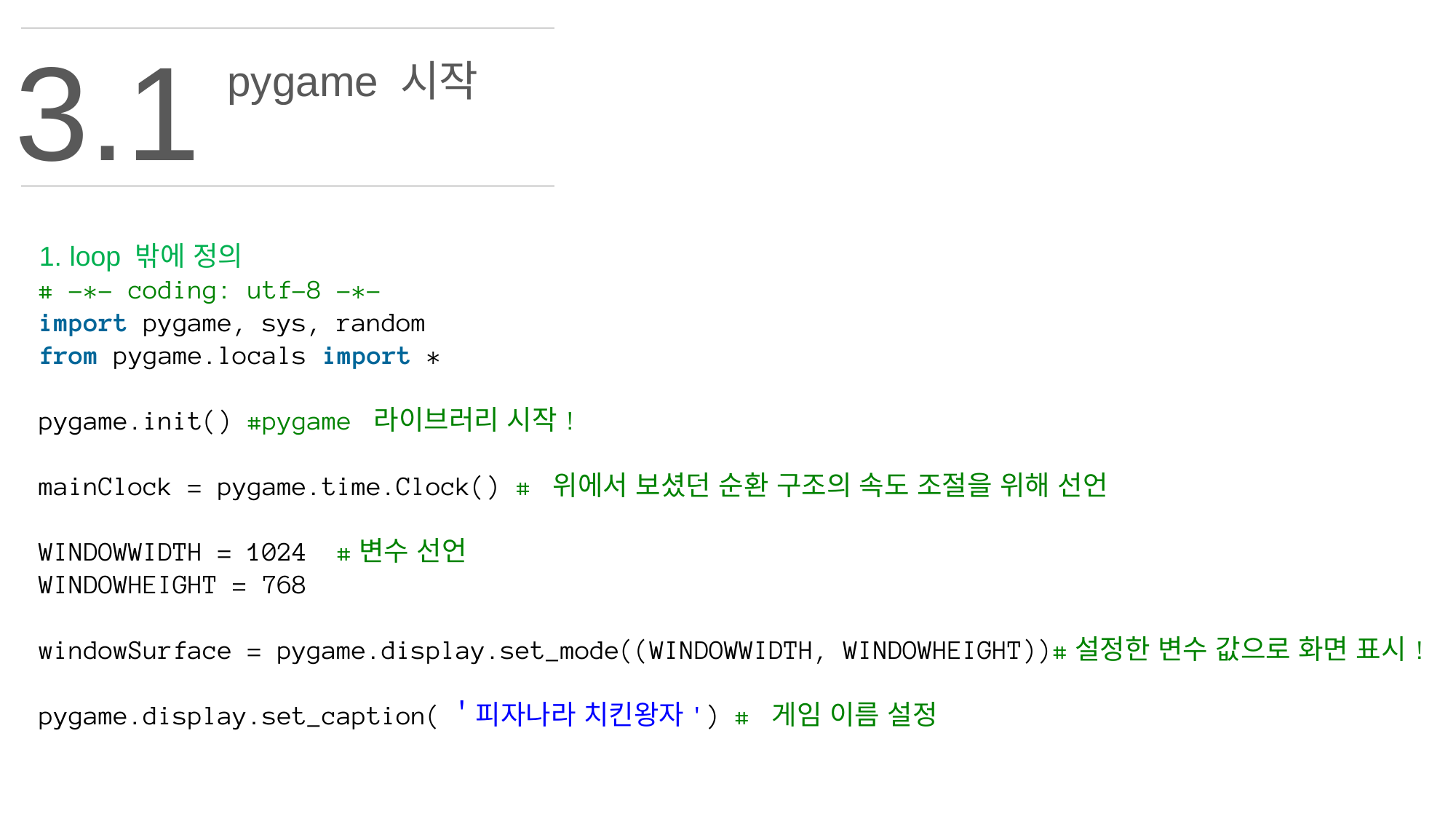

3.1
pygame 시작

1. loop 밖에 정의
# -*- coding: utf-8 -*-
import pygame, sys, random
from pygame.locals import *

pygame.init() #pygame 라이브러리 시작!

mainClock = pygame.time.Clock() # 위에서 보셨던 순환 구조의 속도 조절을 위해 선언

WINDOWWIDTH = 1024  #변수 선언
WINDOWHEIGHT = 768

windowSurface = pygame.display.set_mode((WINDOWWIDTH, WINDOWHEIGHT))#설정한 변수 값으로 화면 표시!
pygame.display.set_caption(＇피자나라 치킨왕자') # 게임 이름 설정